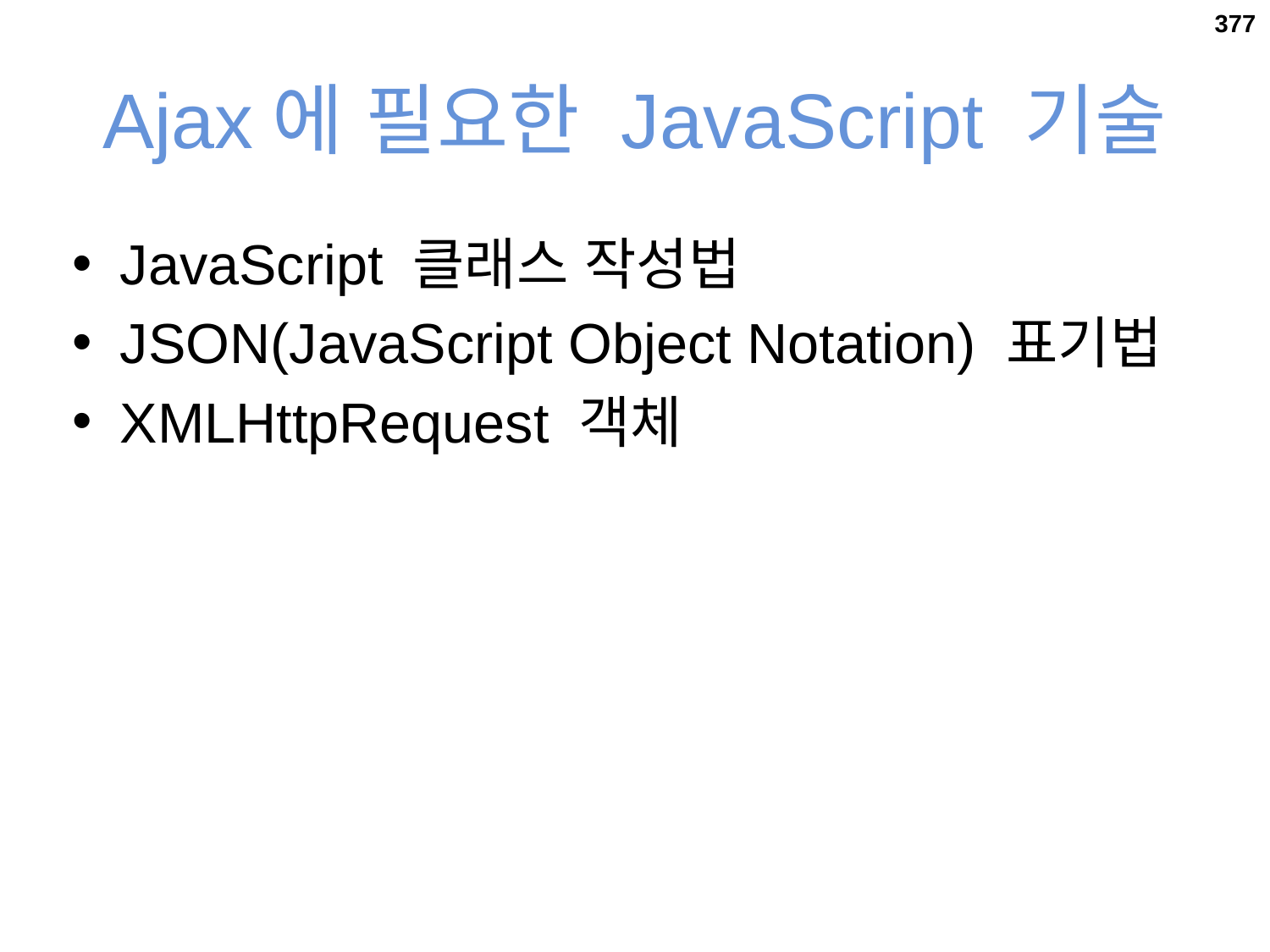

377
# Ajax에 필요한 JavaScript 기술
JavaScript 클래스 작성법
JSON(JavaScript Object Notation) 표기법
XMLHttpRequest 객체